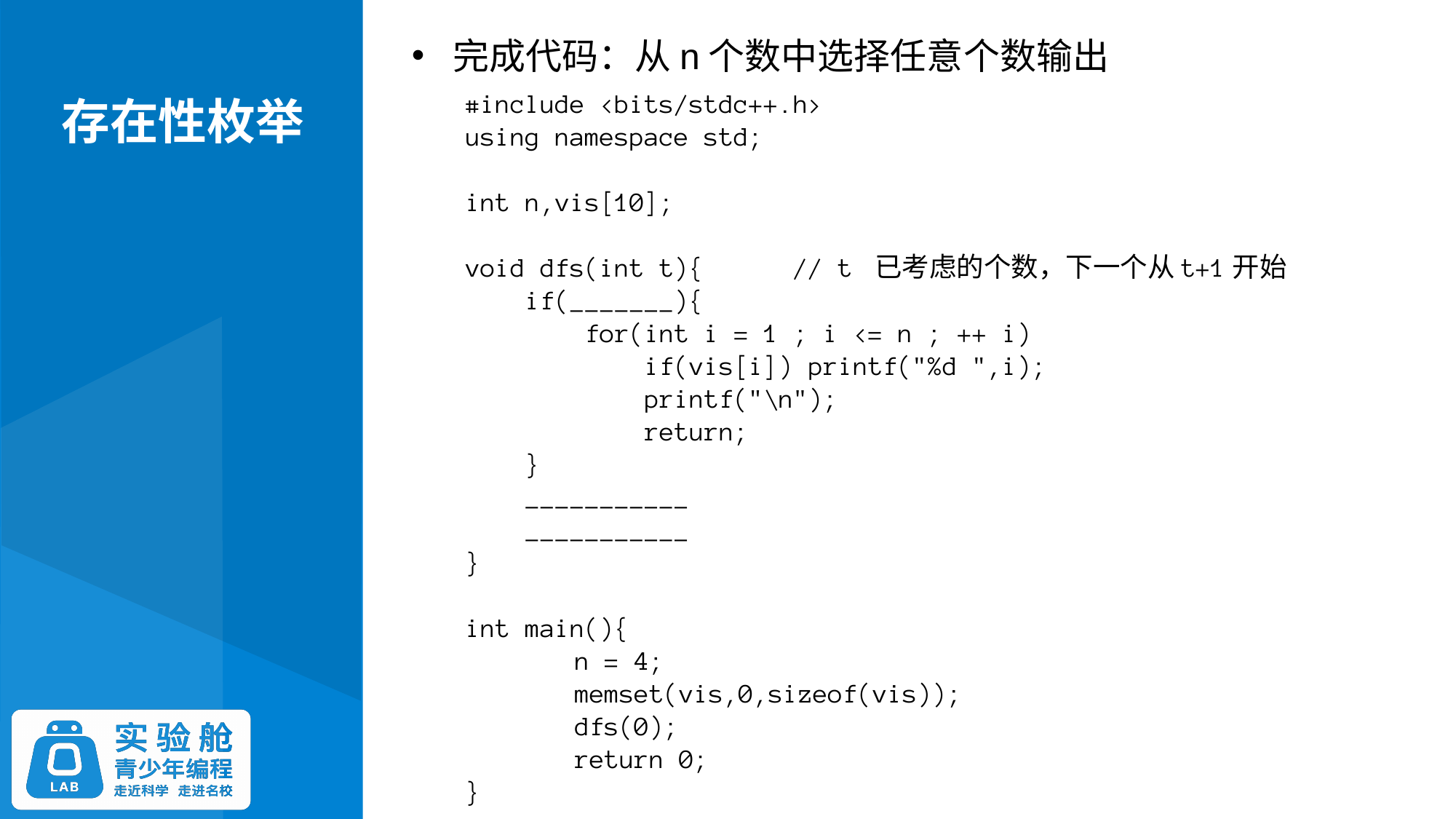

完成代码：从n个数中选择任意个数输出
存在性枚举
#include <bits/stdc++.h>
using namespace std;

int n,vis[10];

void dfs(int t){	// t 已考虑的个数，下一个从t+1开始
    if(_______){
        for(int i = 1 ; i <= n ; ++ i)
            if(vis[i]) printf("%d ",i);
            printf("\n");
            return;
    }
    ___________
    ___________
}

int main(){
	n = 4;
	memset(vis,0,sizeof(vis));
	dfs(0);
	return 0;
}